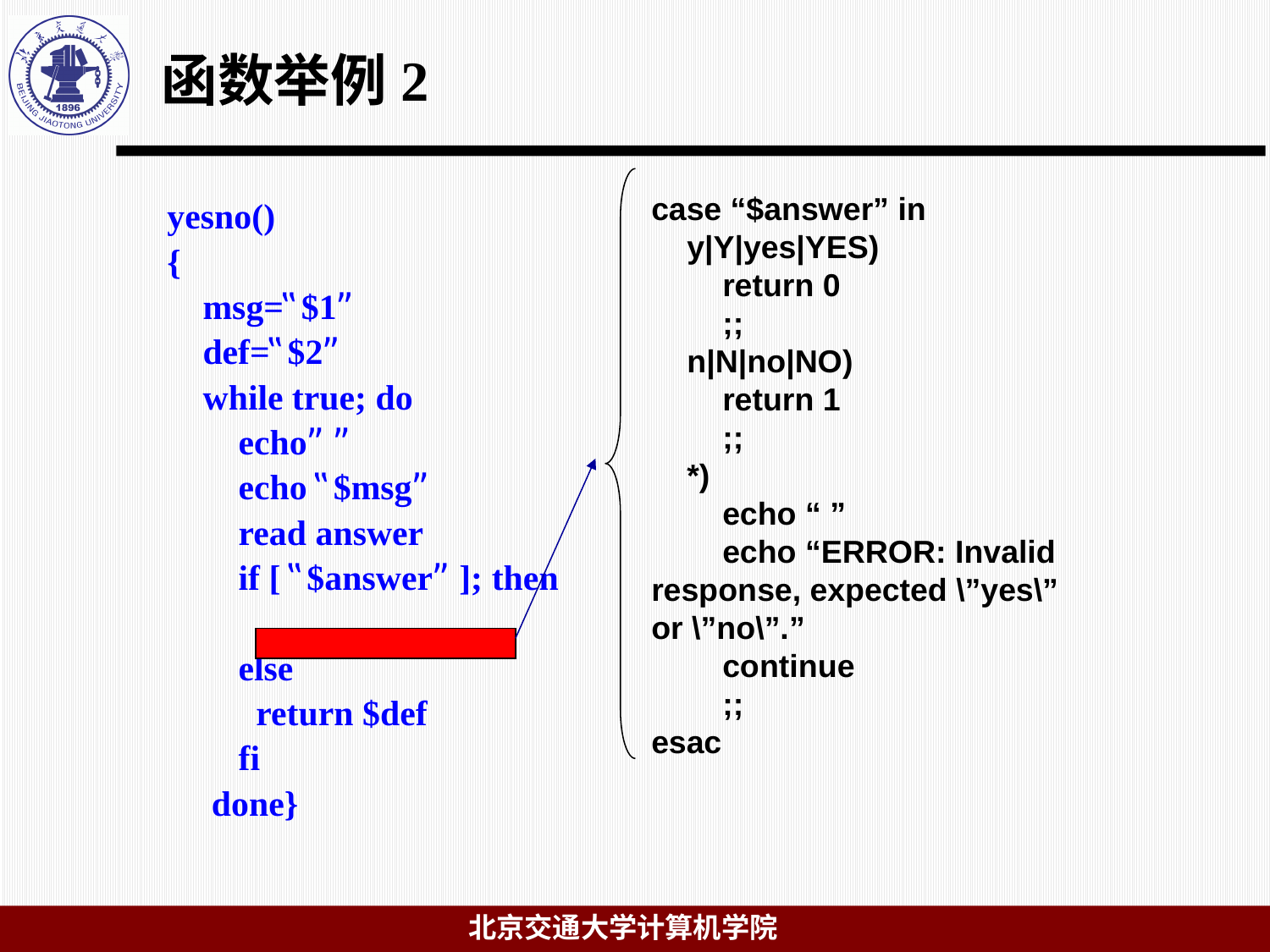

# 函数举例2

case “$answer” in
    y|Y|yes|YES)
        return 0
        ;;
    n|N|no|NO)
        return 1
        ;;
    *)
        echo “ ”
        echo “ERROR: Invalid response, expected \”yes\” or \”no\”.”
        continue
        ;;
esac

yesno()
{
    msg=“$1”
    def=“$2”
    while true; do
        echo” ”
        echo “$msg”
        read answer
        if [ “$answer” ]; then

        else
          return $def
        fi
     done}